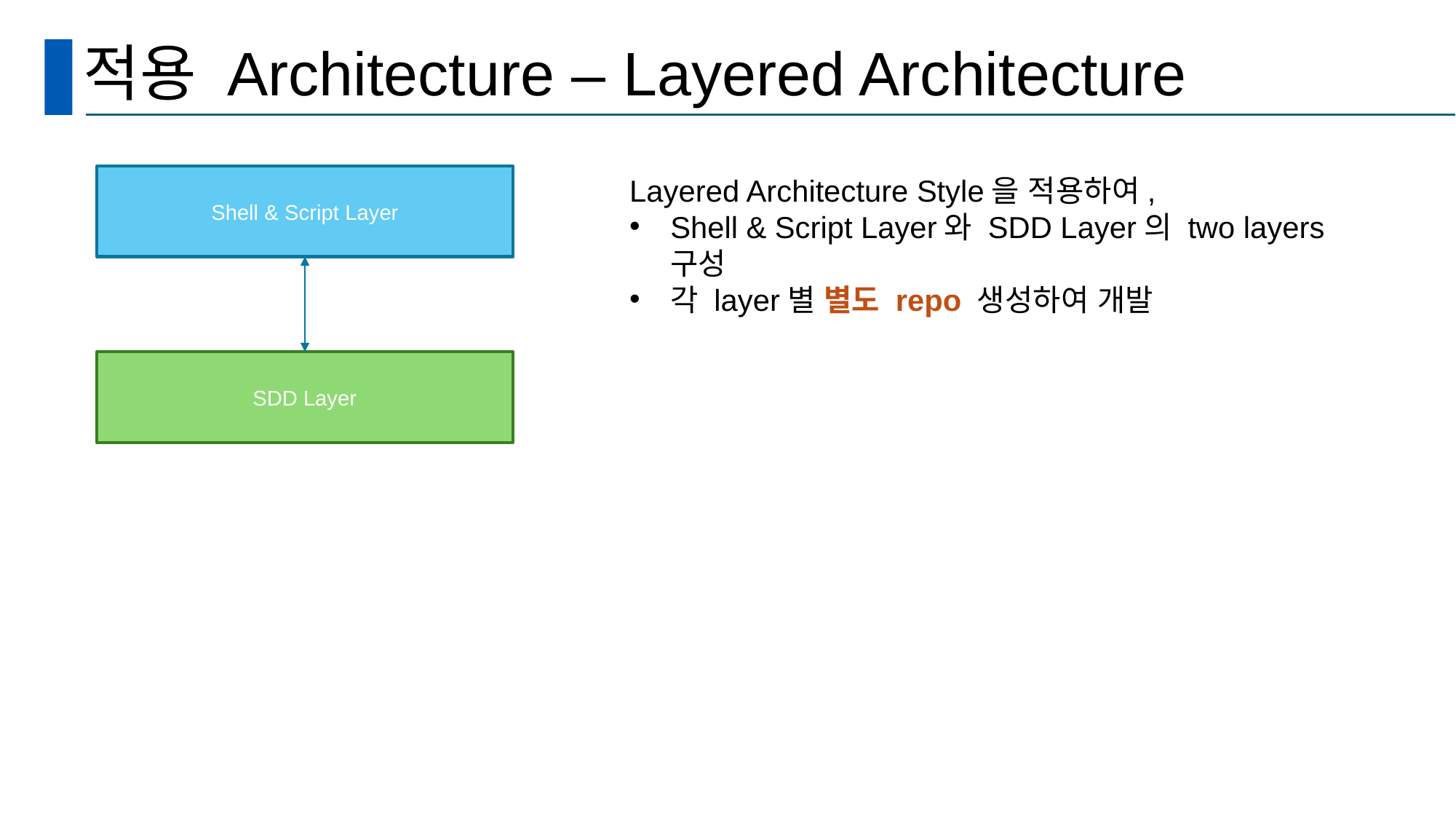

# 적용 Architecture – Layered Architecture
Shell & Script Layer
Layered Architecture Style을 적용하여,
Shell & Script Layer와 SDD Layer의 two layers 구성
각 layer별 별도 repo 생성하여 개발
SDD Layer